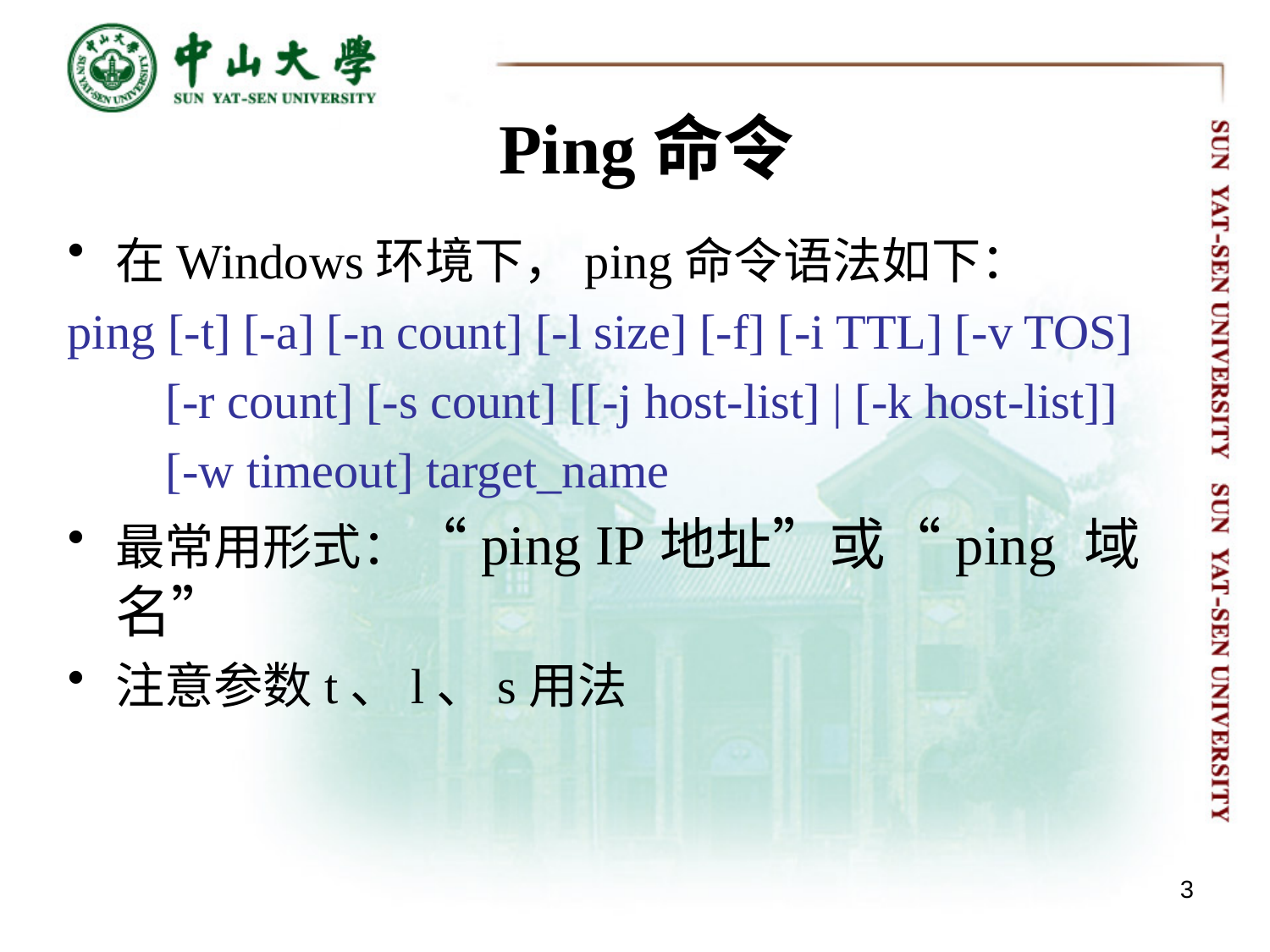

# Ping命令
在Windows环境下，ping命令语法如下：
ping [-t] [-a] [-n count] [-l size] [-f] [-i TTL] [-v TOS]
        [-r count] [-s count] [[-j host-list] | [-k host-list]]
        [-w timeout] target_name
最常用形式：“ping IP地址”或“ping 域名”
注意参数t、l、s用法

3